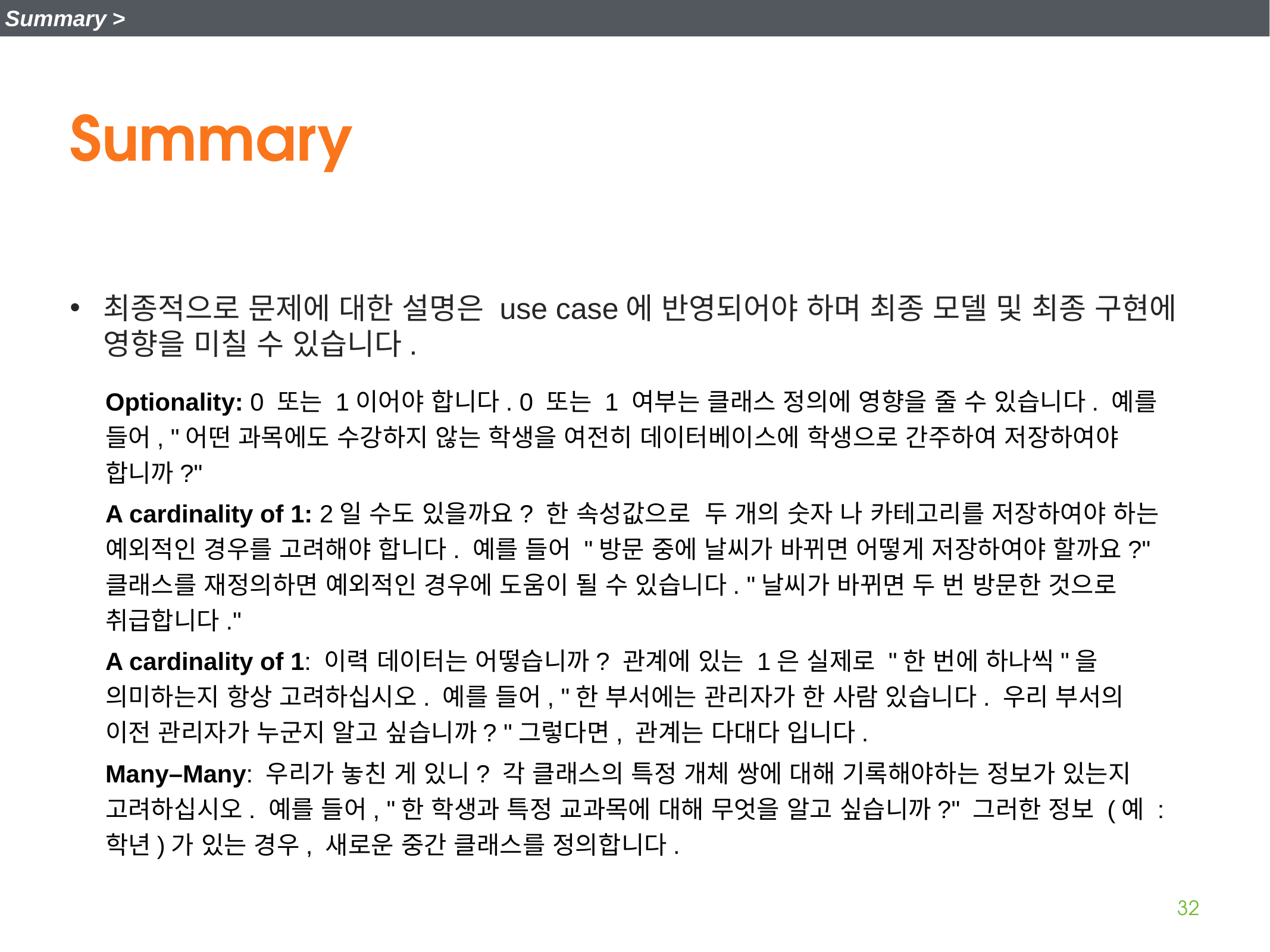

Summary >
# Summary
최종적으로 문제에 대한 설명은 use case에 반영되어야 하며 최종 모델 및 최종 구현에 영향을 미칠 수 있습니다.
Optionality: 0 또는 1이어야 합니다. 0 또는 1 여부는 클래스 정의에 영향을 줄 수 있습니다. 예를 들어, "어떤 과목에도 수강하지 않는 학생을 여전히 데이터베이스에 학생으로 간주하여 저장하여야 합니까?"
A cardinality of 1: 2일 수도 있을까요? 한 속성값으로  두 개의 숫자 나 카테고리를 저장하여야 하는 예외적인 경우를 고려해야 합니다. 예를 들어 "방문 중에 날씨가 바뀌면 어떻게 저장하여야 할까요?" 클래스를 재정의하면 예외적인 경우에 도움이 될 수 있습니다. "날씨가 바뀌면 두 번 방문한 것으로 취급합니다."
A cardinality of 1: 이력 데이터는 어떻습니까? 관계에 있는 1은 실제로 "한 번에 하나씩"을 의미하는지 항상 고려하십시오. 예를 들어, "한 부서에는 관리자가 한 사람 있습니다. 우리 부서의 이전 관리자가 누군지 알고 싶습니까? "그렇다면, 관계는 다대다 입니다.
Many–Many: 우리가 놓친 게 있니? 각 클래스의 특정 개체 쌍에 대해 기록해야하는 정보가 있는지 고려하십시오. 예를 들어, "한 학생과 특정 교과목에 대해 무엇을 알고 싶습니까?" 그러한 정보 (예 : 학년)가 있는 경우, 새로운 중간 클래스를 정의합니다.
32